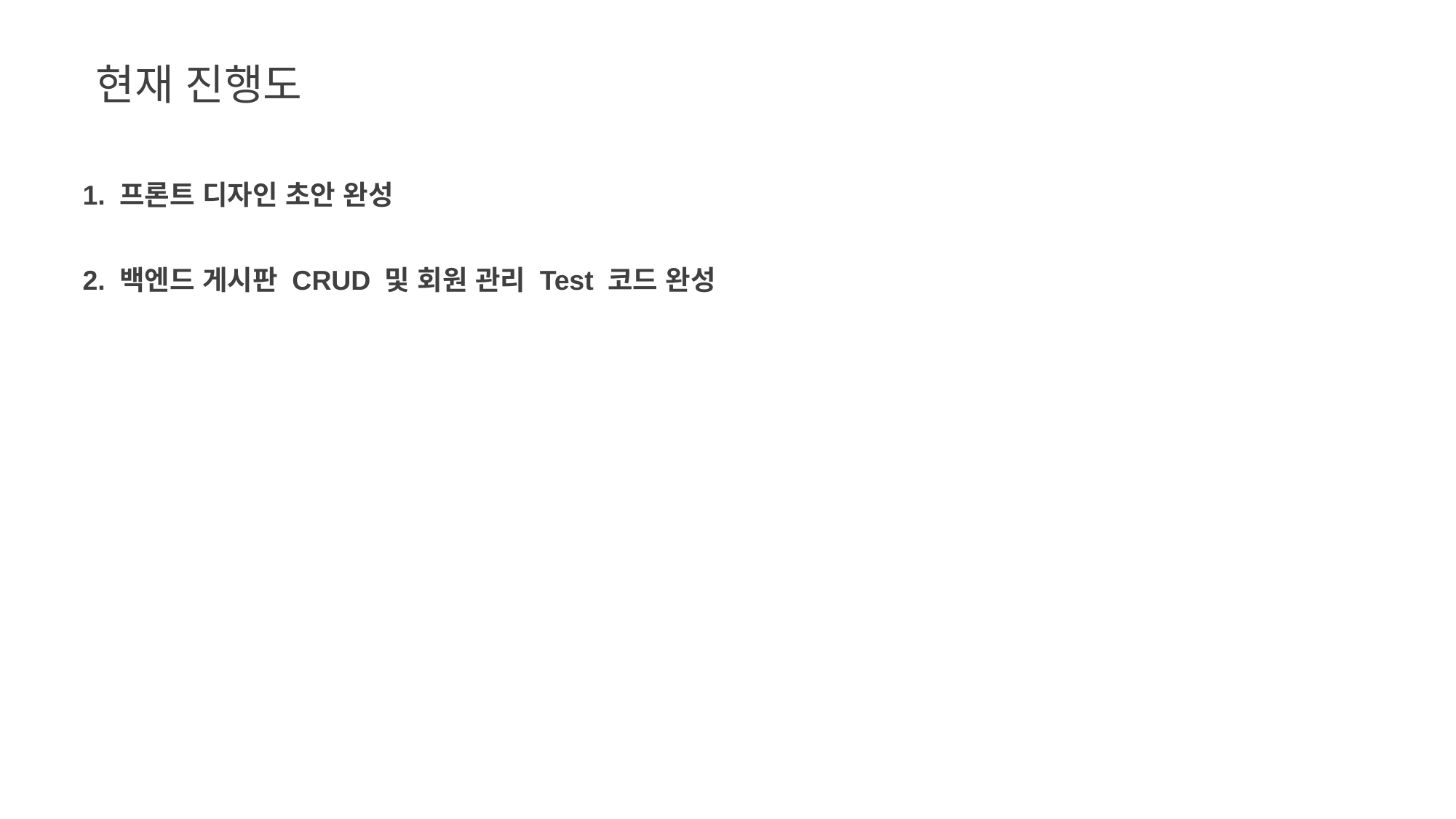

현재 진행도
1. 프론트 디자인 초안 완성
2. 백엔드 게시판 CRUD 및 회원 관리 Test 코드 완성